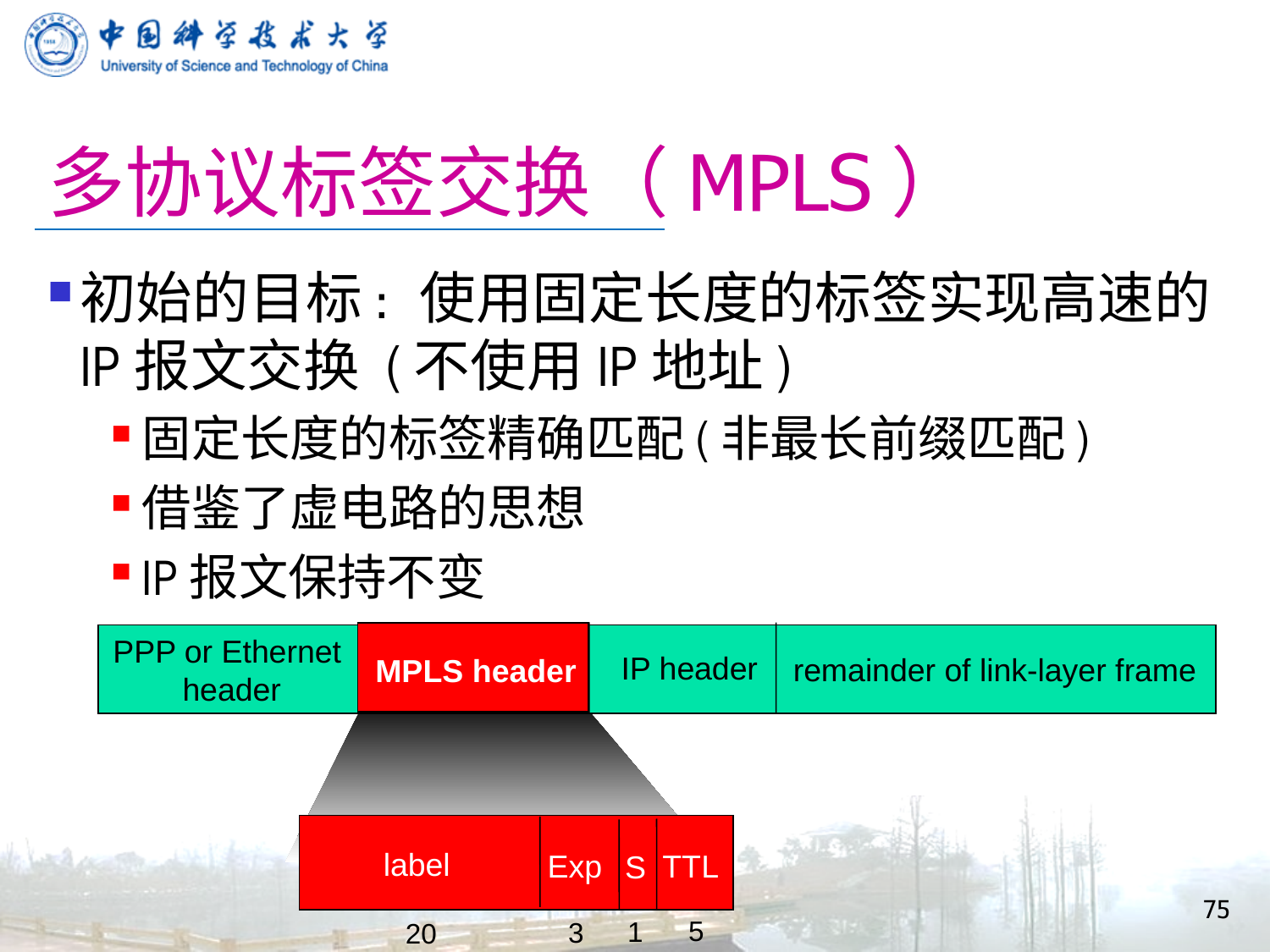

# 多协议标签交换（MPLS）
初始的目标: 使用固定长度的标签实现高速的IP报文交换 (不使用IP地址)
固定长度的标签精确匹配(非最长前缀匹配)
借鉴了虚电路的思想
IP报文保持不变

PPP or Ethernet
header
IP header
remainder of link-layer frame
MPLS header

label
Exp
TTL
S
75
5
1
3
20